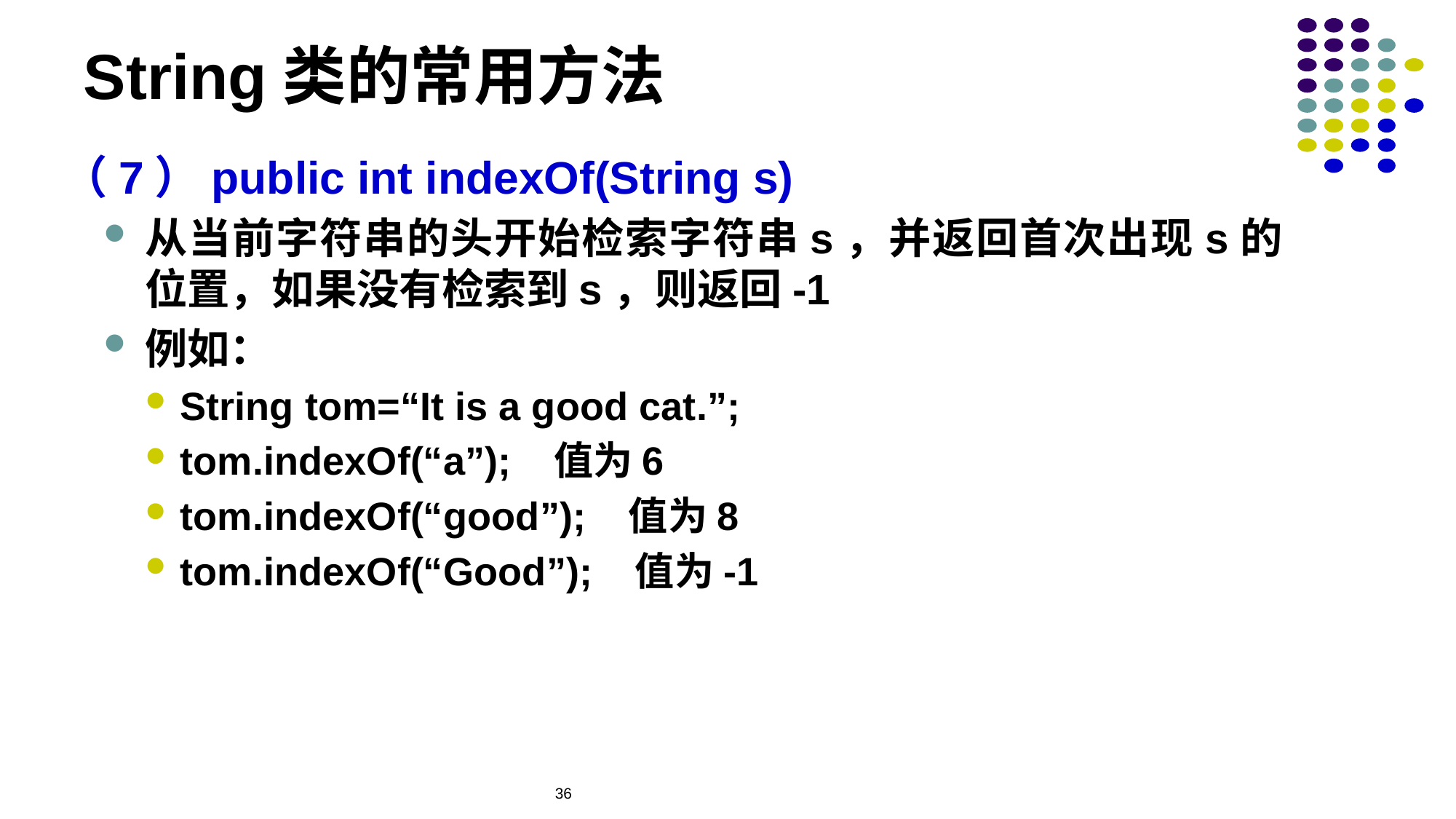

# String类的常用方法
（7）public int indexOf(String s)
从当前字符串的头开始检索字符串s，并返回首次出现s的位置，如果没有检索到s，则返回-1
例如：
String tom=“It is a good cat.”;
tom.indexOf(“a”);   值为6
tom.indexOf(“good”);   值为8
tom.indexOf(“Good”);   值为-1
36